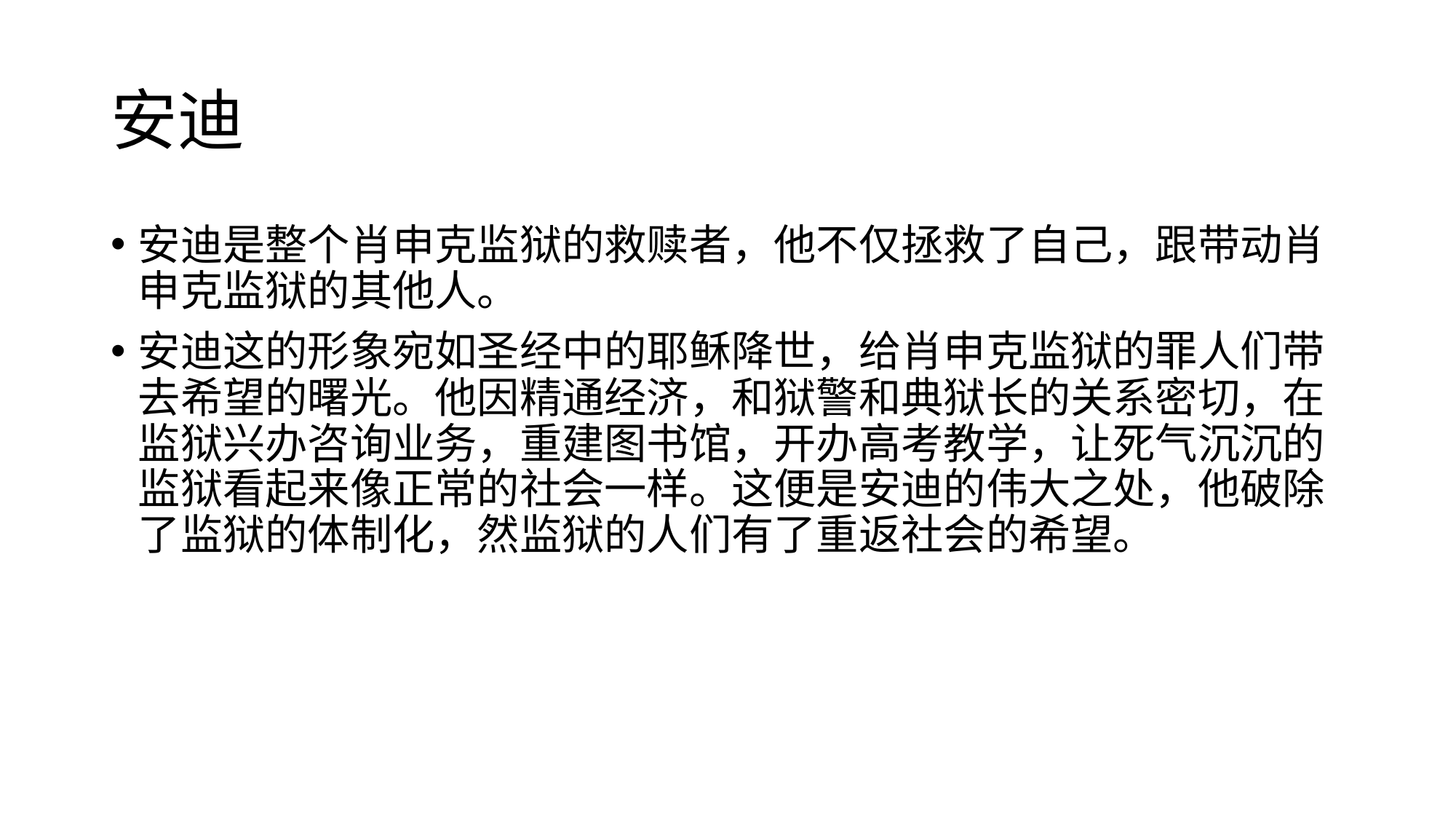

# 安迪
安迪是整个肖申克监狱的救赎者，他不仅拯救了自己，跟带动肖申克监狱的其他人。
安迪这的形象宛如圣经中的耶稣降世，给肖申克监狱的罪人们带去希望的曙光。他因精通经济，和狱警和典狱长的关系密切，在监狱兴办咨询业务，重建图书馆，开办高考教学，让死气沉沉的监狱看起来像正常的社会一样。这便是安迪的伟大之处，他破除了监狱的体制化，然监狱的人们有了重返社会的希望。